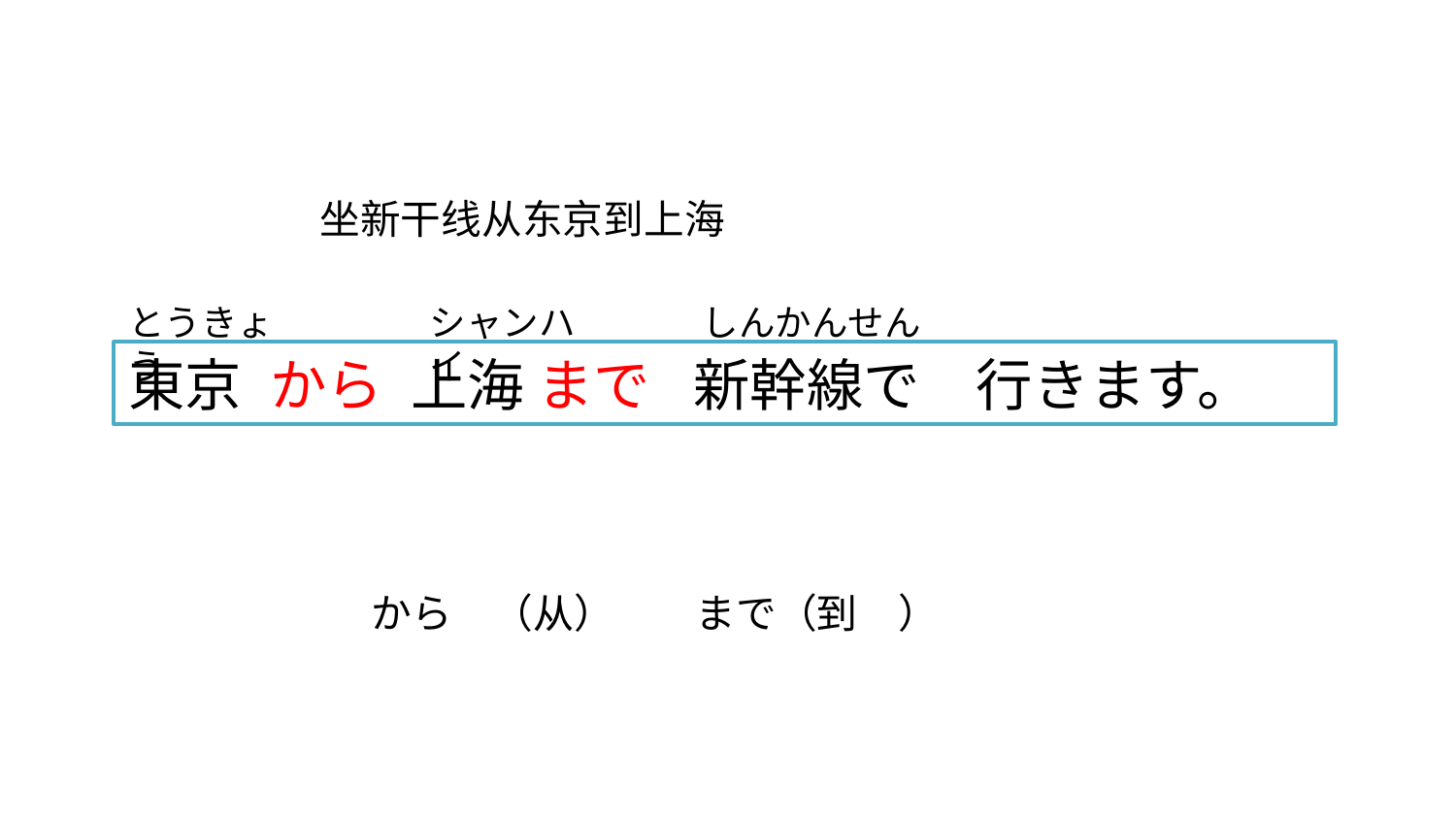

坐新干线从东京到上海
とうきょう
シャンハイ

しんかんせん
東京　　　上海　　　新幹線で　行きます。
から
まで
から　（从）　　まで（到　）